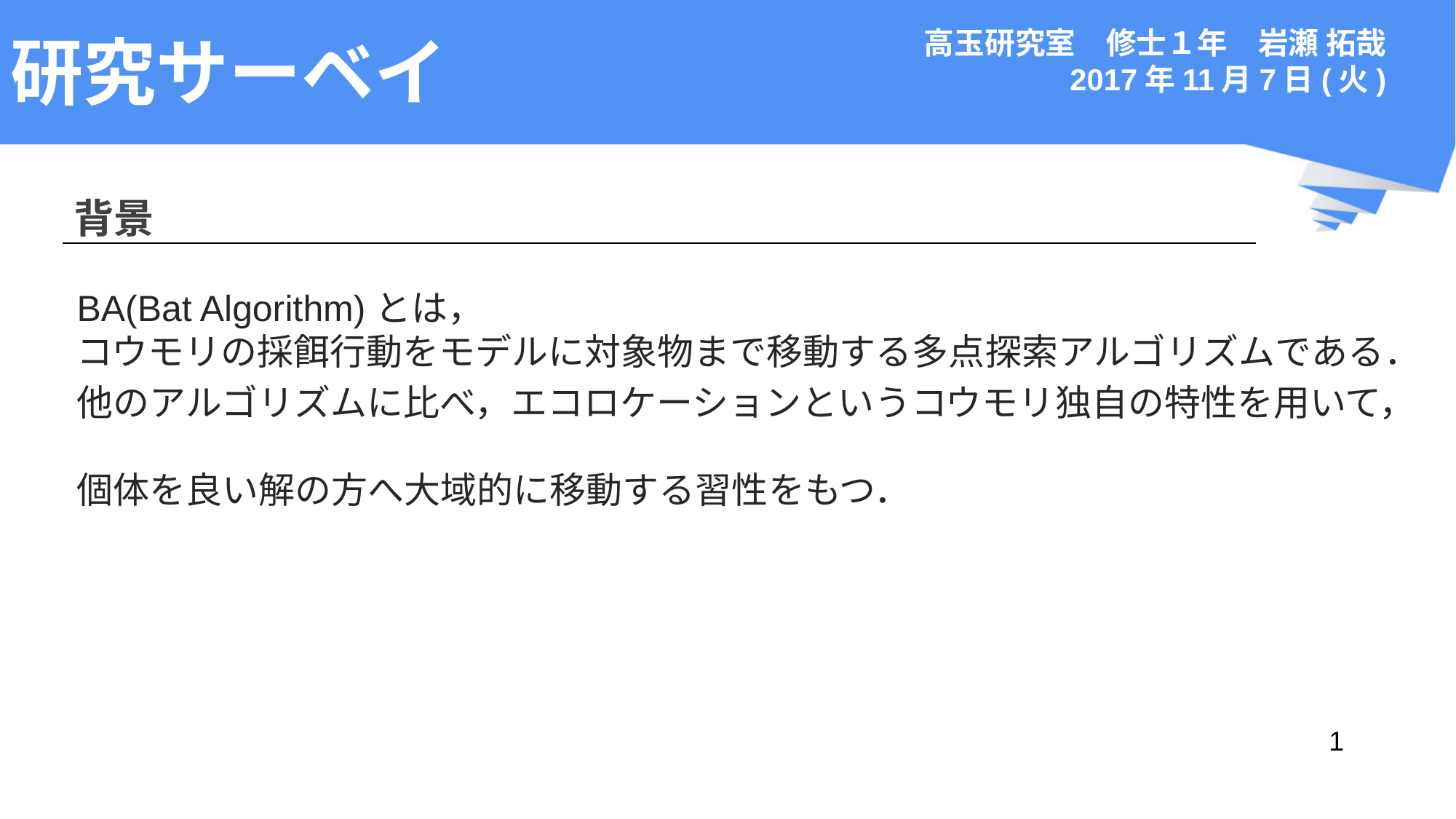

# 研究サーベイ
高玉研究室　修士１年　岩瀬 拓哉
2017年11月7日(火)
背景

BA(Bat Algorithm)とは，
コウモリの採餌行動をモデルに対象物まで移動する多点探索アルゴリズムである．
他のアルゴリズムに比べ，エコロケーションというコウモリ独自の特性を用いて，
個体を良い解の方へ大域的に移動する習性をもつ．
1